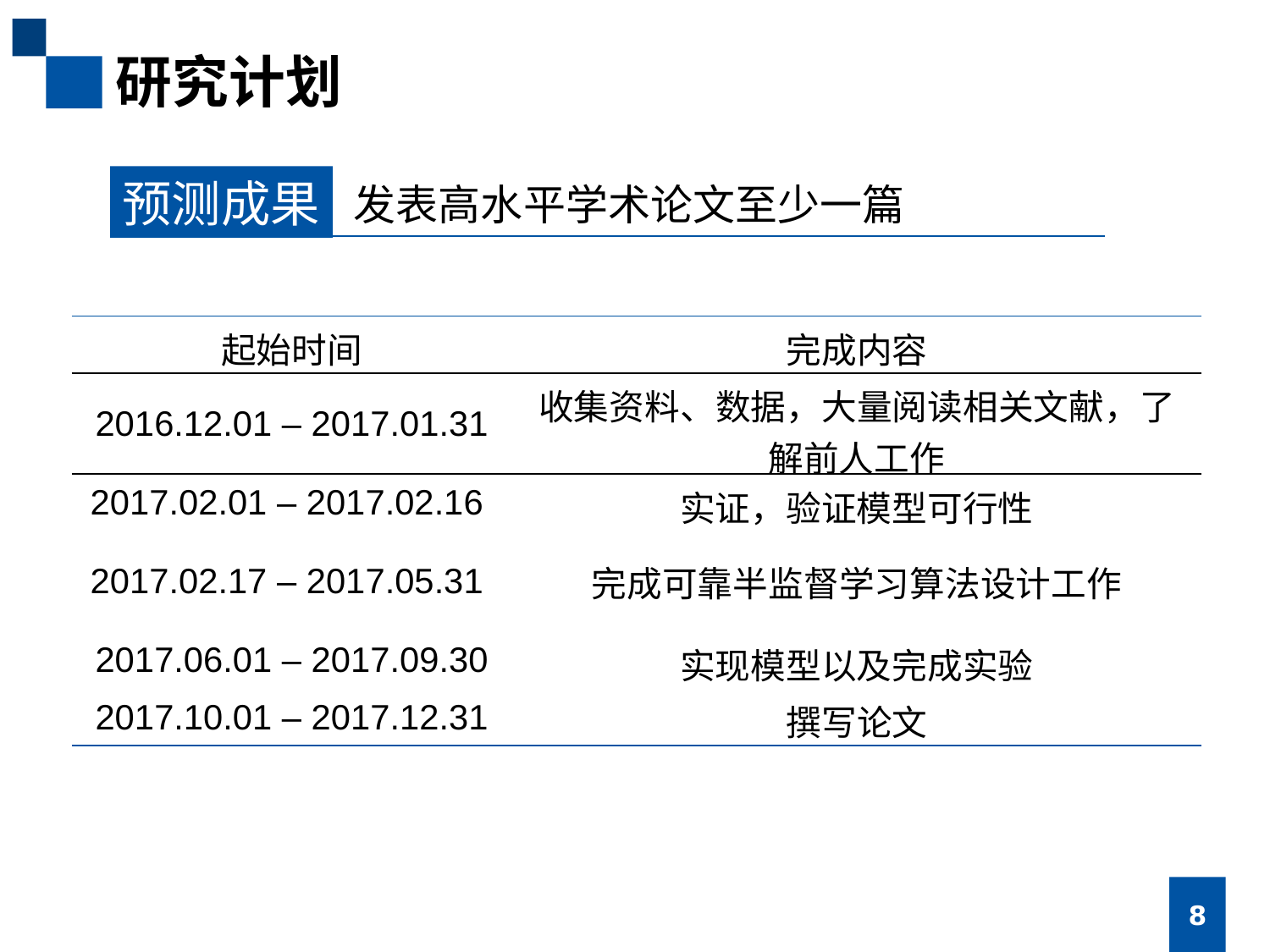

研究计划
预测成果
发表高水平学术论文至少一篇
| 起始时间 | 完成内容 |
| --- | --- |
| 2016.12.01 – 2017.01.31 | 收集资料、数据，大量阅读相关文献，了解前人工作 |
| 2017.02.01 – 2017.02.16 | 实证，验证模型可行性 |
| 2017.02.17 – 2017.05.31 | 完成可靠半监督学习算法设计工作 |
| 2017.06.01 – 2017.09.30 | 实现模型以及完成实验 |
| 2017.10.01 – 2017.12.31 | 撰写论文 |
8